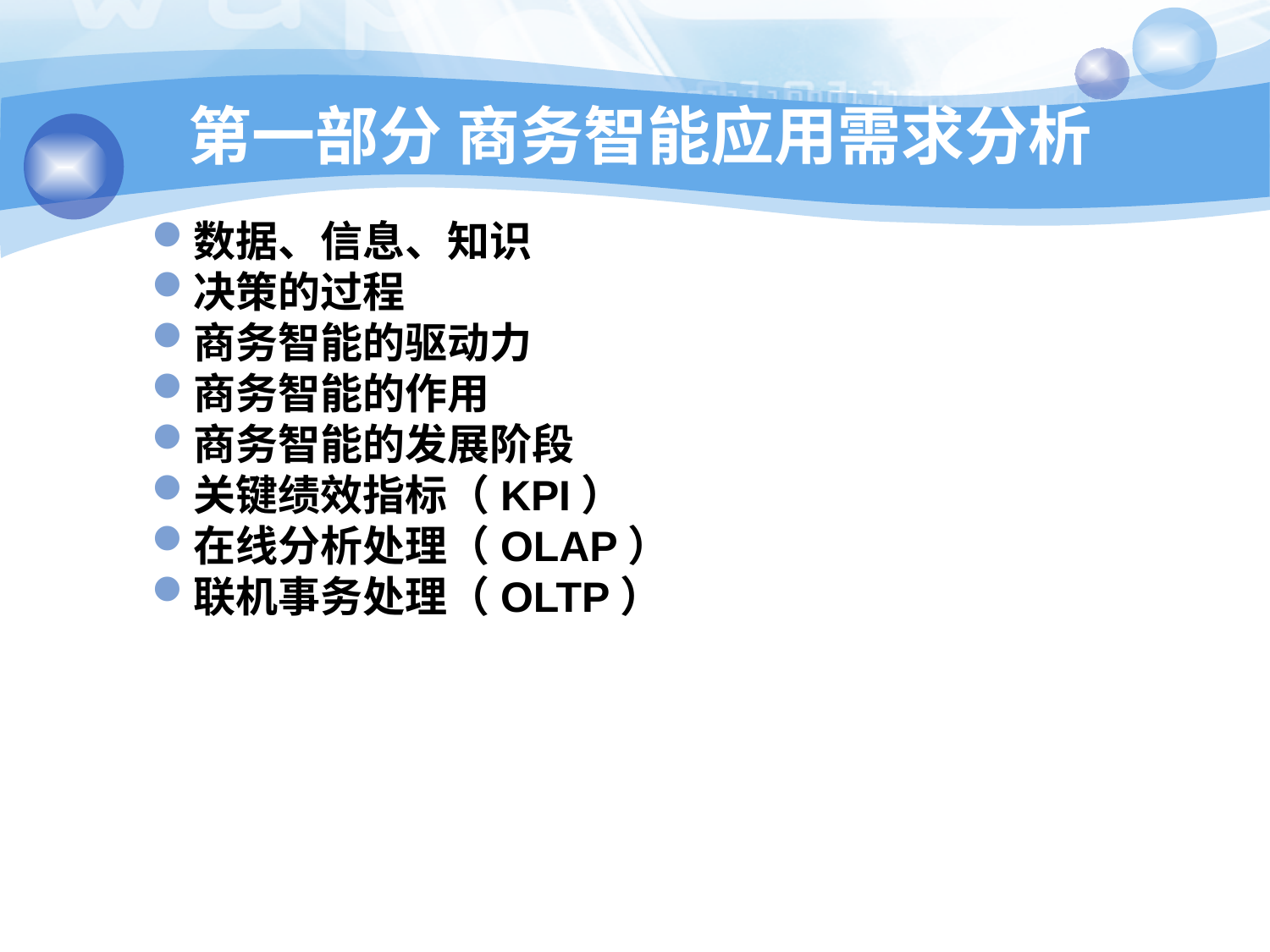

# 第一部分 商务智能应用需求分析
数据、信息、知识
决策的过程
商务智能的驱动力
商务智能的作用
商务智能的发展阶段
关键绩效指标（KPI）
在线分析处理（OLAP）
联机事务处理（OLTP）